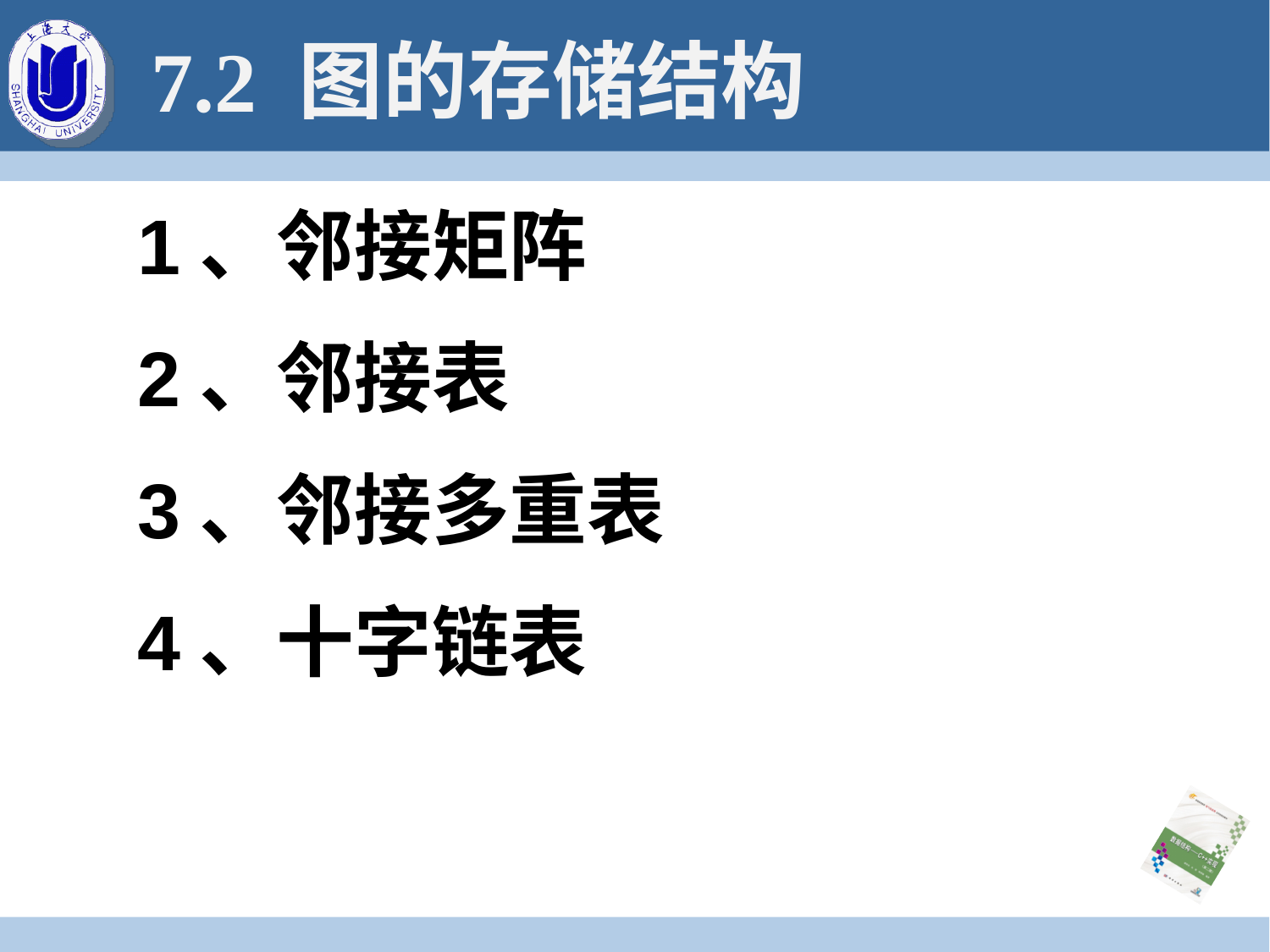

# 7.2 图的存储结构
1、邻接矩阵
2、邻接表
3、邻接多重表
4、十字链表